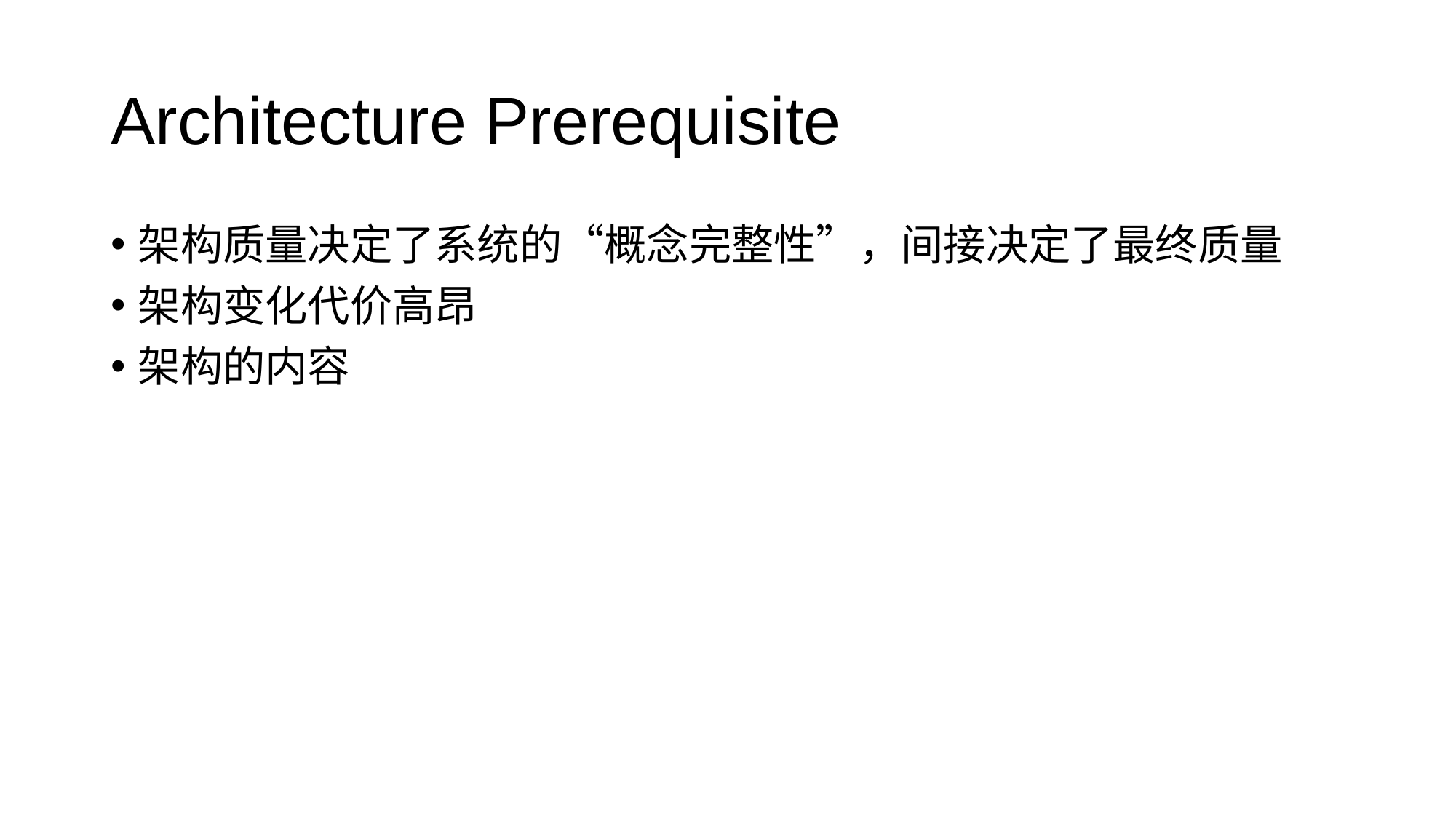

# Architecture Prerequisite
架构质量决定了系统的“概念完整性”，间接决定了最终质量
架构变化代价高昂
架构的内容